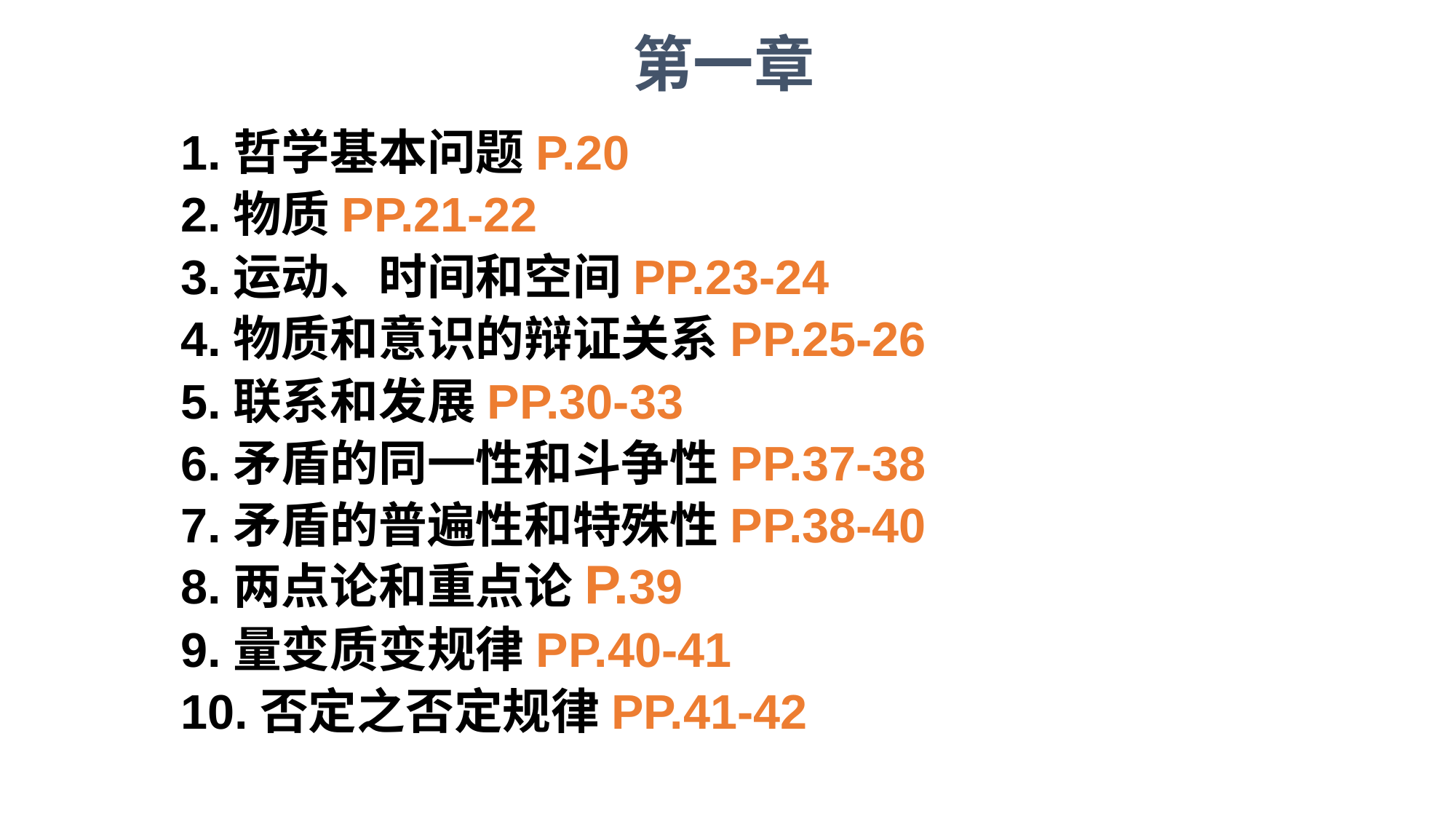

第一章
1.哲学基本问题P.20
2.物质PP.21-22
3.运动、时间和空间PP.23-24
4.物质和意识的辩证关系PP.25-26
5.联系和发展PP.30-33
6.矛盾的同一性和斗争性PP.37-38
7.矛盾的普遍性和特殊性PP.38-40
8.两点论和重点论P.39
9.量变质变规律PP.40-41
10.否定之否定规律PP.41-42